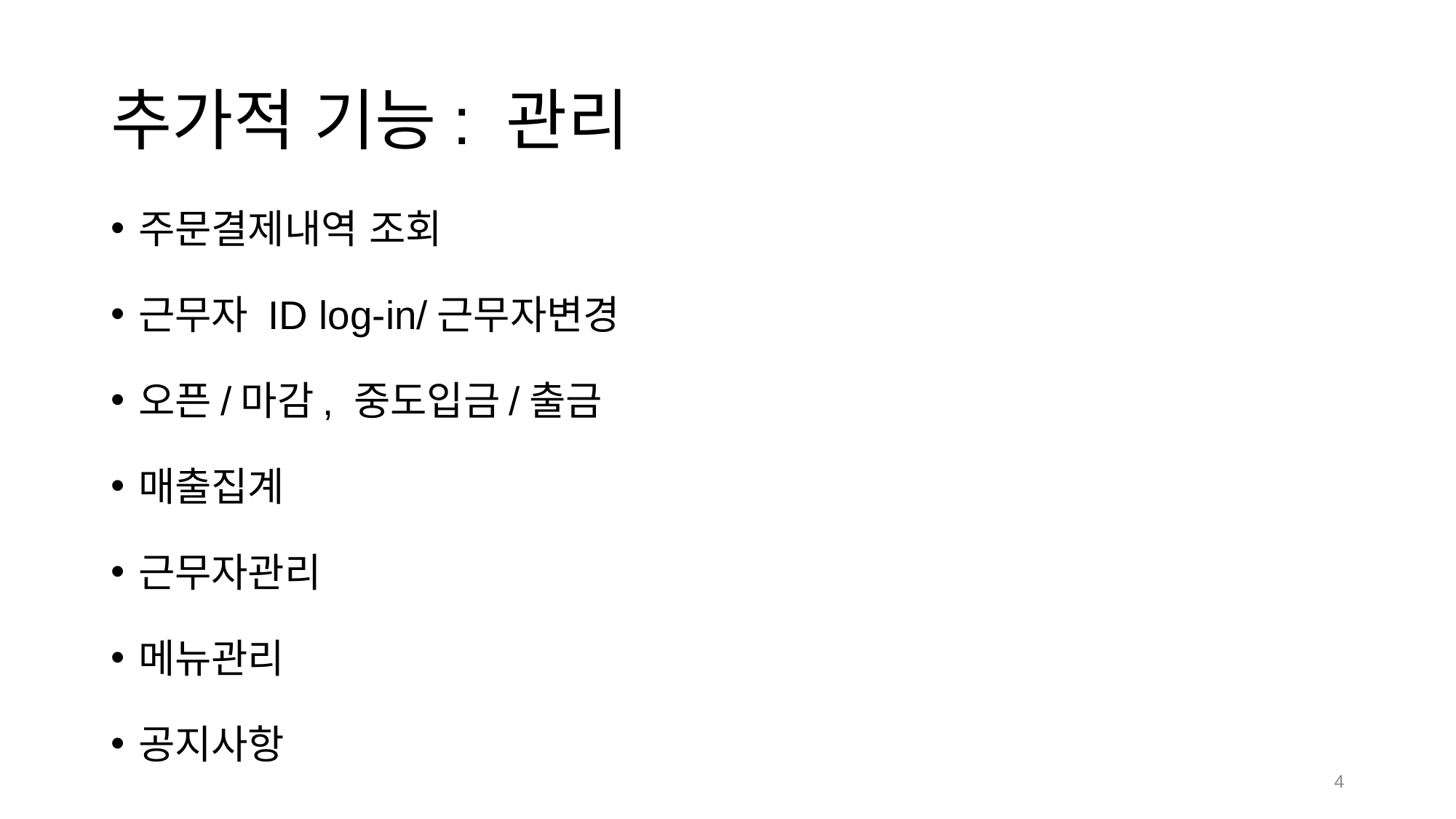

# 추가적 기능: 관리
주문결제내역 조회
근무자 ID log-in/근무자변경
오픈/마감, 중도입금/출금
매출집계
근무자관리
메뉴관리
공지사항

4